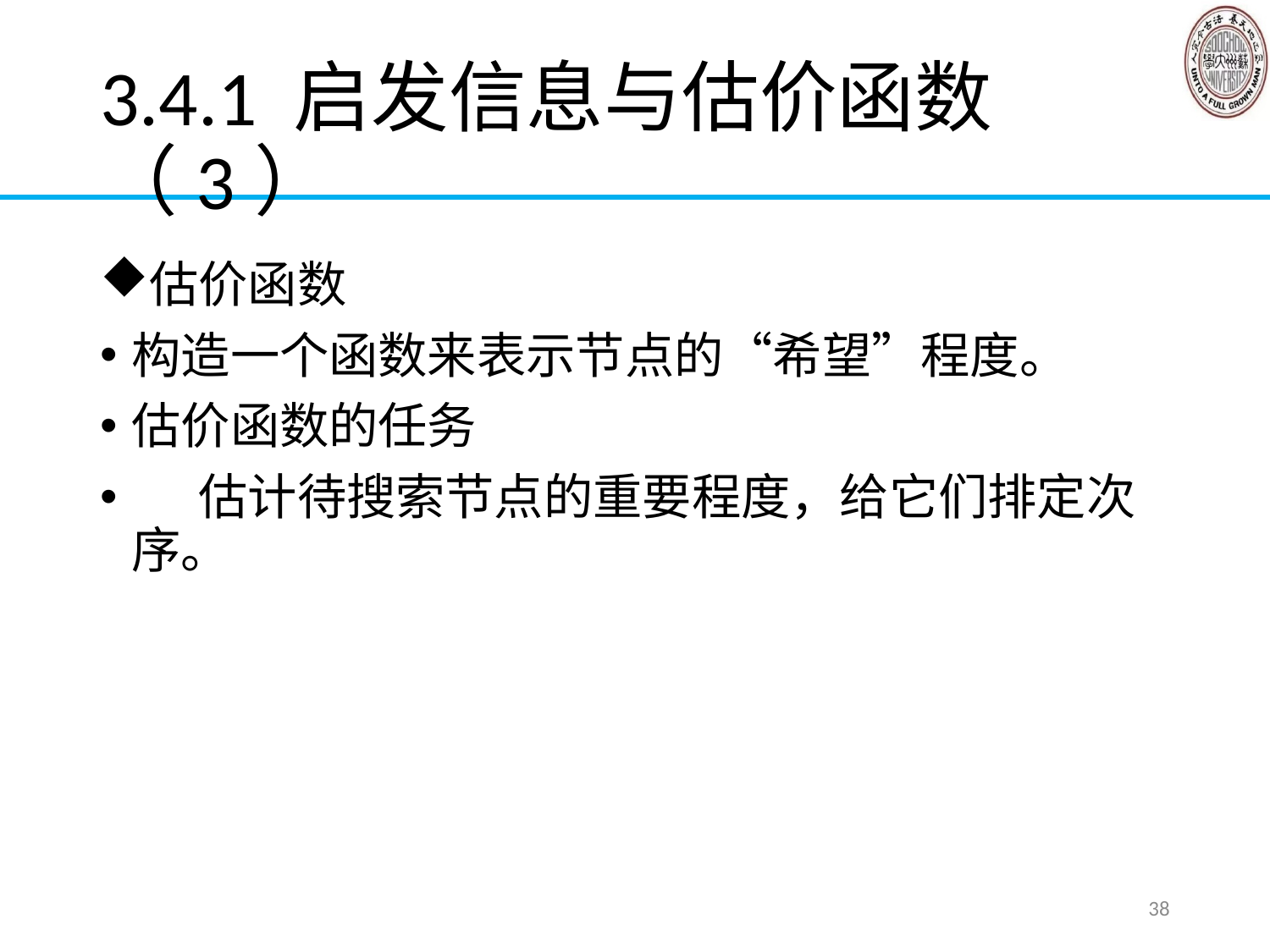

# 3.4.1 启发信息与估价函数（3）
估价函数
构造一个函数来表示节点的“希望”程度。
估价函数的任务
     估计待搜索节点的重要程度，给它们排定次序。
38